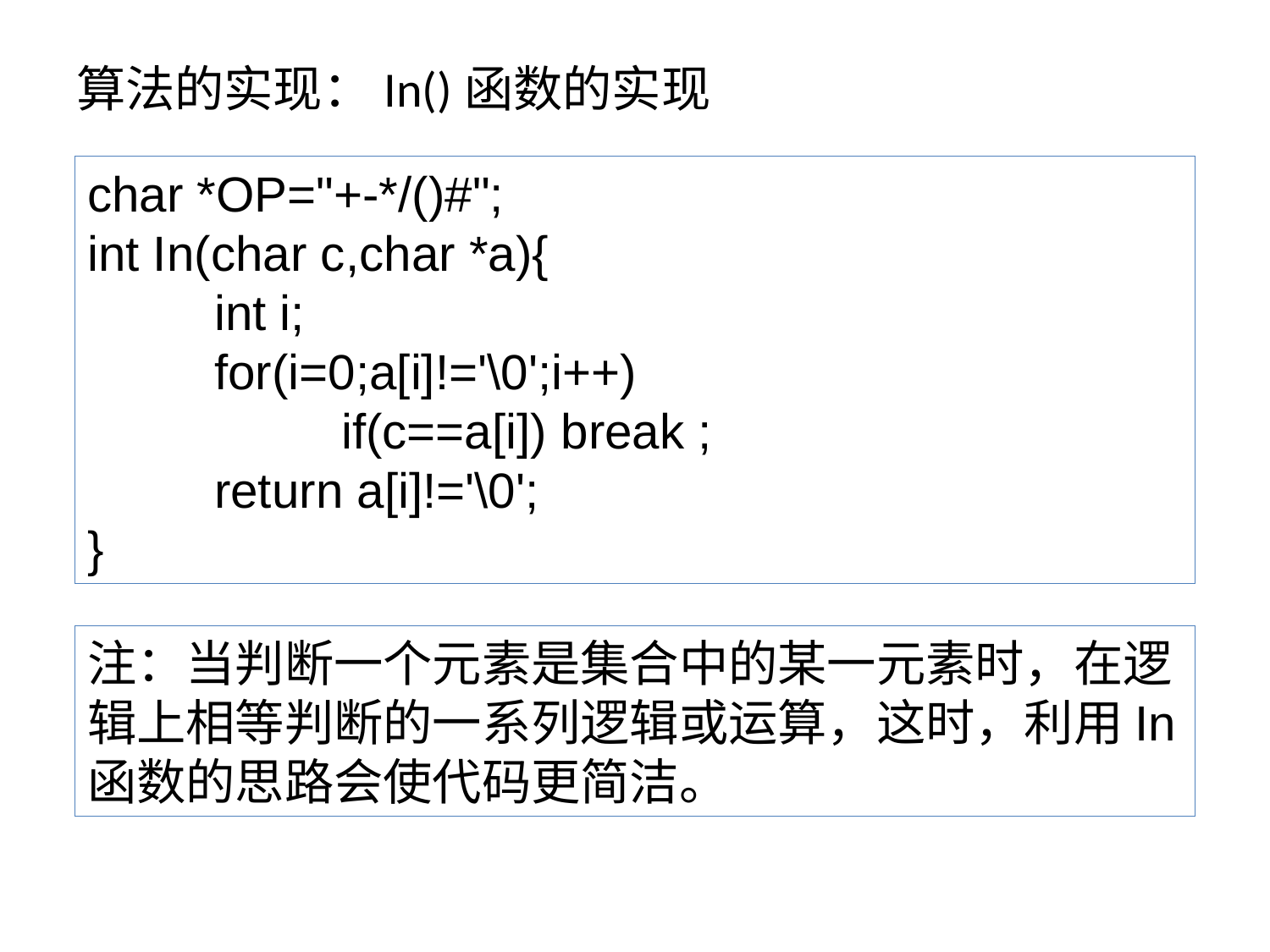

# 算法的实现：In()函数的实现
char *OP="+-*/()#";
int In(char c,char *a){
	int i;
	for(i=0;a[i]!='\0';i++)
		if(c==a[i]) break ;
	return a[i]!='\0';
}
注：当判断一个元素是集合中的某一元素时，在逻辑上相等判断的一系列逻辑或运算，这时，利用In函数的思路会使代码更简洁。